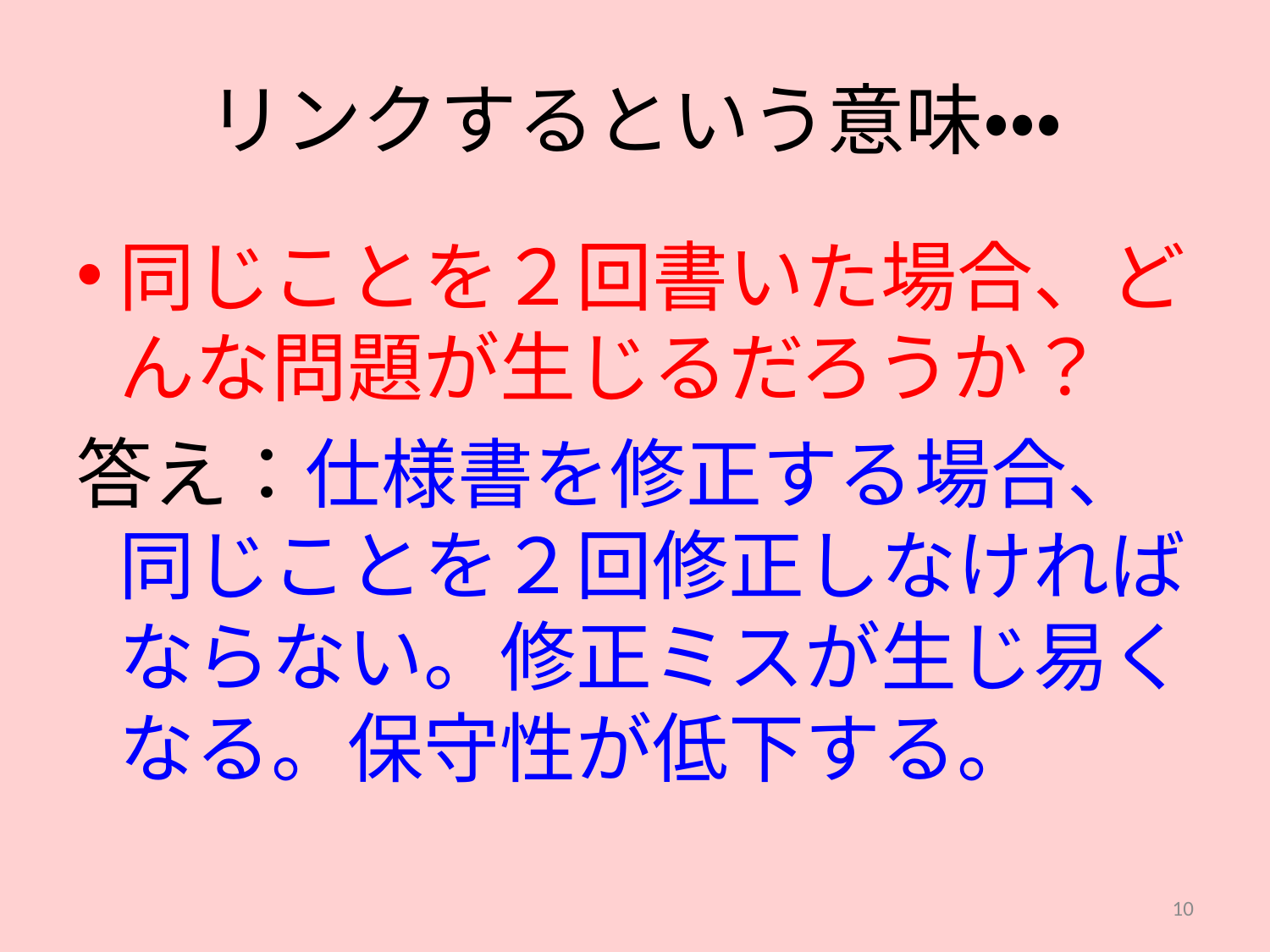

# リンクするという意味・・・
同じことを２回書いた場合、どんな問題が生じるだろうか？
答え：仕様書を修正する場合、同じことを２回修正しなければならない。修正ミスが生じ易くなる。保守性が低下する。
10